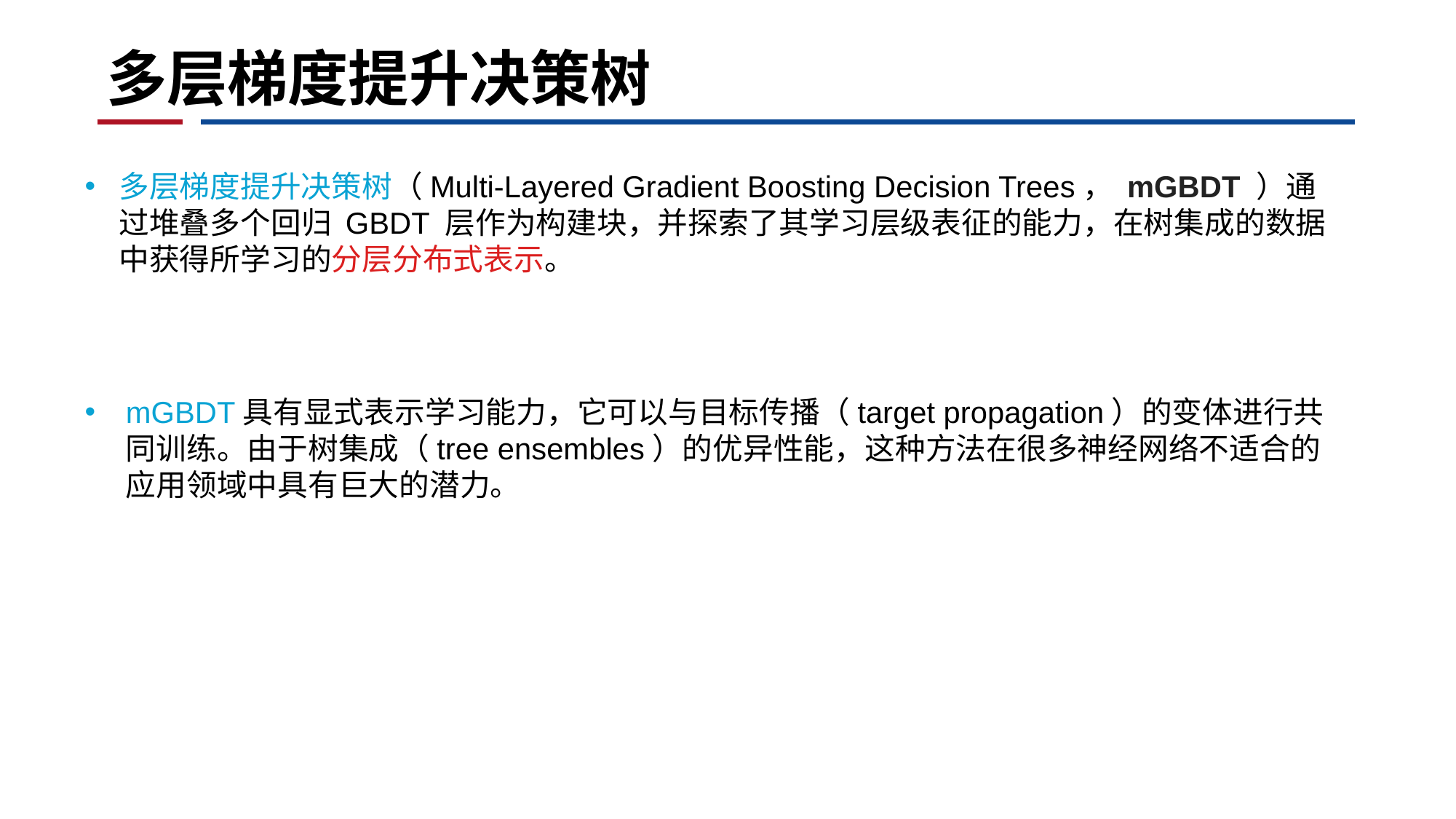

# 多层梯度提升决策树
多层梯度提升决策树（Multi-Layered Gradient Boosting Decision Trees， mGBDT ）通过堆叠多个回归 GBDT 层作为构建块，并探索了其学习层级表征的能力，在树集成的数据中获得所学习的分层分布式表示。

mGBDT具有显式表示学习能力，它可以与目标传播（target propagation）的变体进行共同训练。由于树集成（tree ensembles）的优异性能，这种方法在很多神经网络不适合的应用领域中具有巨大的潜力。
19